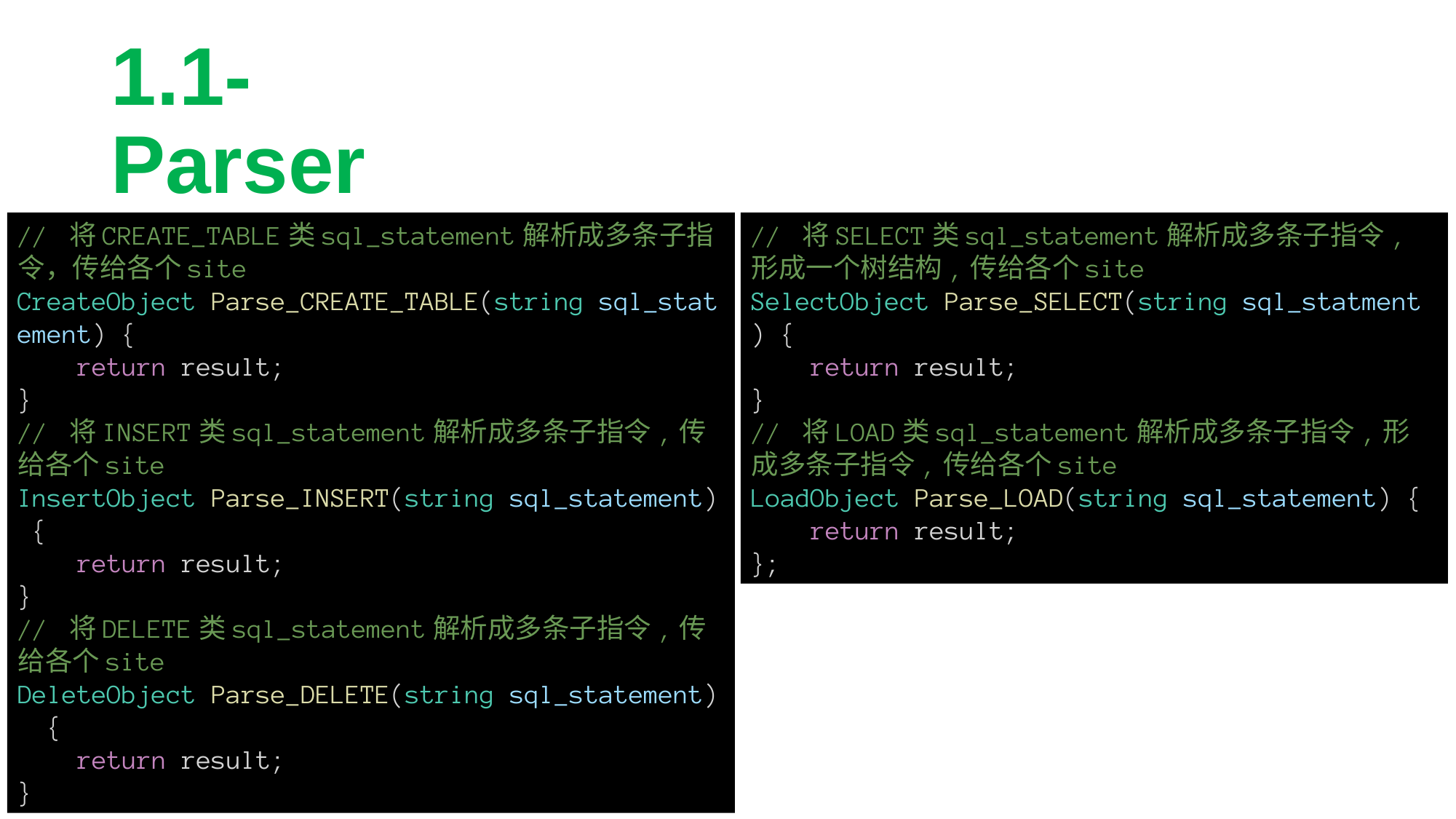

# 1.1-Parser
// 将CREATE_TABLE类sql_statement解析成多条子指令，传给各个site
CreateObject Parse_CREATE_TABLE(string sql_statement) {
    return result;
}
// 将INSERT类sql_statement解析成多条子指令,传给各个site
InsertObject Parse_INSERT(string sql_statement) {
    return result;
}
// 将DELETE类sql_statement解析成多条子指令,传给各个site
DeleteObject Parse_DELETE(string sql_statement)  {
    return result;
}
// 将SELECT类sql_statement解析成多条子指令,形成一个树结构,传给各个site
SelectObject Parse_SELECT(string sql_statment) {
    return result;
}
// 将LOAD类sql_statement解析成多条子指令,形成多条子指令,传给各个site
LoadObject Parse_LOAD(string sql_statement) {
    return result;
};